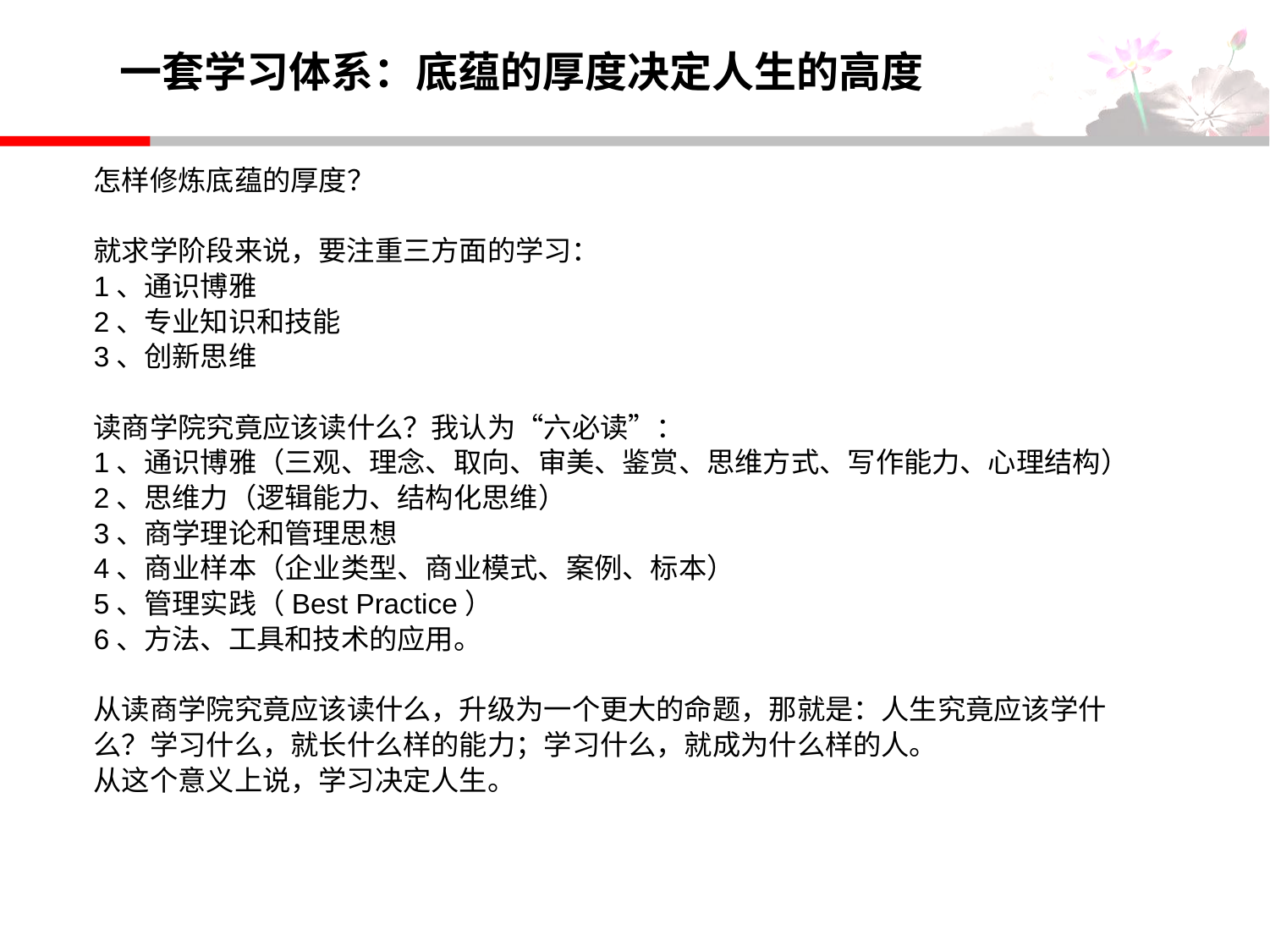

# 一套学习体系：底蕴的厚度决定人生的高度
怎样修炼底蕴的厚度？

就求学阶段来说，要注重三方面的学习：
1、通识博雅
2、专业知识和技能
3、创新思维

读商学院究竟应该读什么？我认为“六必读”：
1、通识博雅（三观、理念、取向、审美、鉴赏、思维方式、写作能力、心理结构）
2、思维力（逻辑能力、结构化思维）
3、商学理论和管理思想
4、商业样本（企业类型、商业模式、案例、标本）
5、管理实践（Best Practice）
6、方法、工具和技术的应用。

从读商学院究竟应该读什么，升级为一个更大的命题，那就是：人生究竟应该学什么？学习什么，就长什么样的能力；学习什么，就成为什么样的人。
从这个意义上说，学习决定人生。